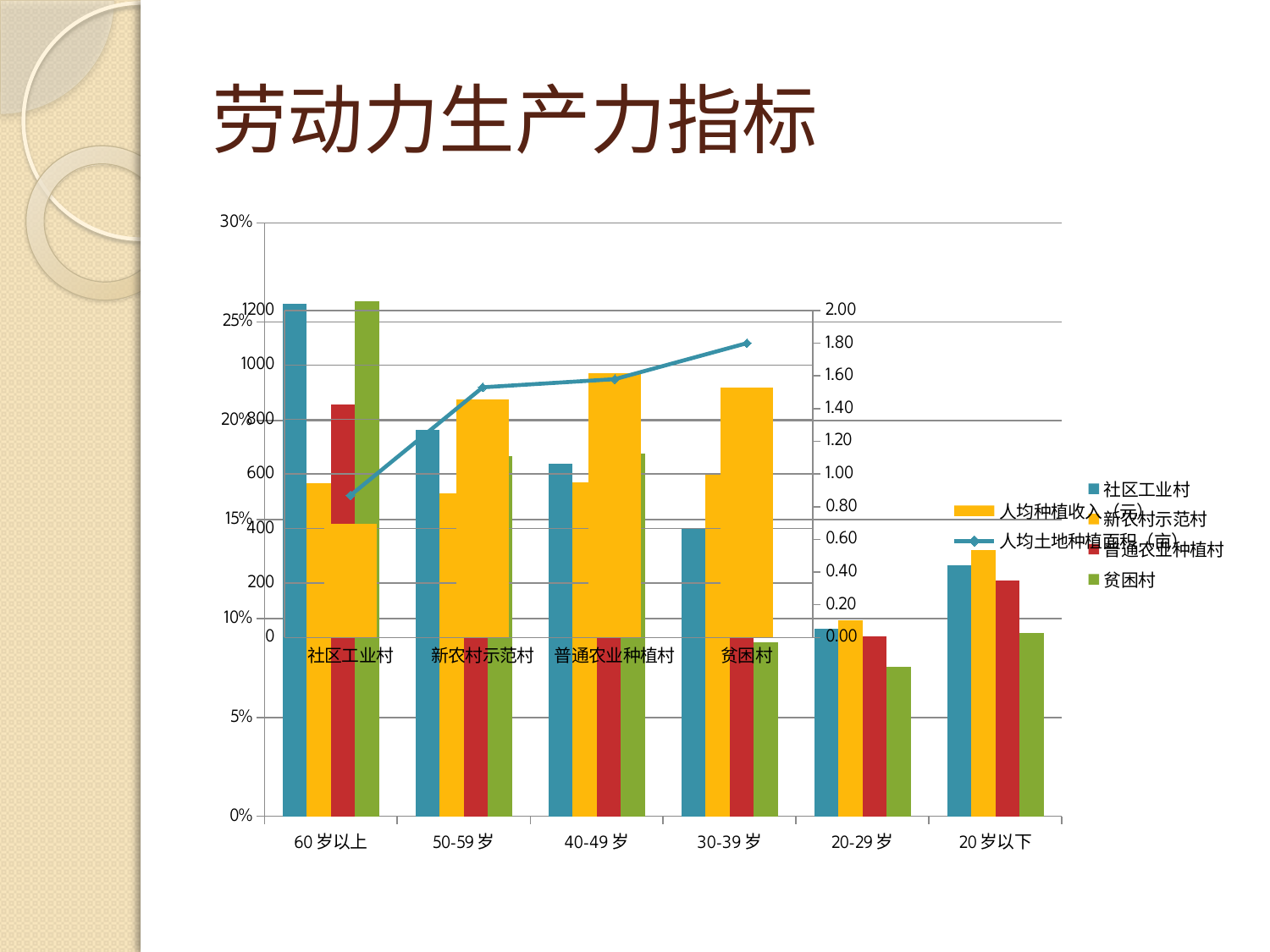

# 劳动力生产力指标

### Chart

| Category | 人均种植收入（元） | 人均土地种植面积（亩） |
|---|---|---|
| 社区工业村 | 418.0 | 0.87 |
| 新农村示范村 | 874.0 | 1.53 |
| 普通农业种植村 | 969.0 | 1.58 |
| 贫困村 | 917.0 | 1.8 |

### Chart

| Category | 社区工业村 | 新农村示范村 | 普通农业种植村 | 贫困村 |
|---|---|---|---|---|
| 60岁以上 | 0.25891251782503566 | 0.16829230531041958 | 0.2081248003407518 | 0.2602180970615167 |
| 50-59岁 | 0.19554839109678218 | 0.16333797801517264 | 0.19268448514535194 | 0.18230250561891284 |
| 40-49岁 | 0.1781263562527125 | 0.16875677349434898 | 0.19992546054733254 | 0.18346790976442187 |
| 30-39岁 | 0.1457002914005828 | 0.17262734169376065 | 0.18922372484293473 | 0.08807125613918255 |
| 20-29岁 | 0.09473618947237894 | 0.09924136863291531 | 0.09088488978809499 | 0.0754182968450845 |
| 20岁以下 | 0.12697625395250792 | 0.13469577333952623 | 0.11905015440315195 | 0.09264962956796803 |